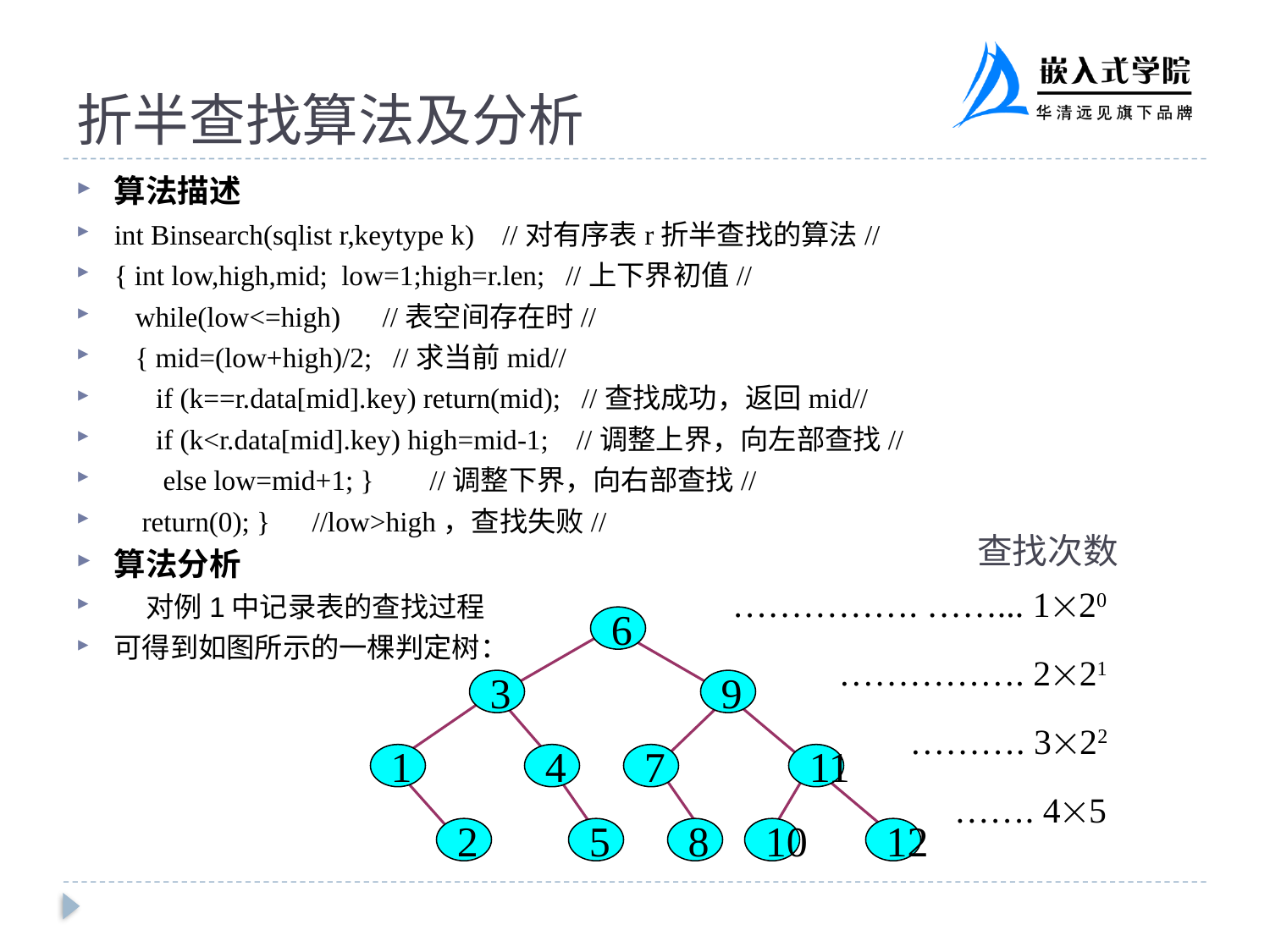

# 折半查找算法及分析
算法描述
int Binsearch(sqlist r,keytype k)    //对有序表r折半查找的算法//
{ int low,high,mid;  low=1;high=r.len;   //上下界初值//
   while(low<=high)      //表空间存在时//
   { mid=(low+high)/2;   //求当前mid//
      if (k==r.data[mid].key) return(mid);   //查找成功，返回mid//
      if (k<r.data[mid].key) high=mid-1;    //调整上界，向左部查找//
       else low=mid+1; }        //调整下界，向右部查找//
    return(0); }      //low>high，查找失败//
算法分析
    对例1中记录表的查找过程
可得到如图所示的一棵判定树：

  	              查找次数
……………. ……... 1×20
            ……………. 2×21
                    ………. 3×22
                         ……. 4×5
6

3
9

1
4
7
11

2
5
8
10
12
157